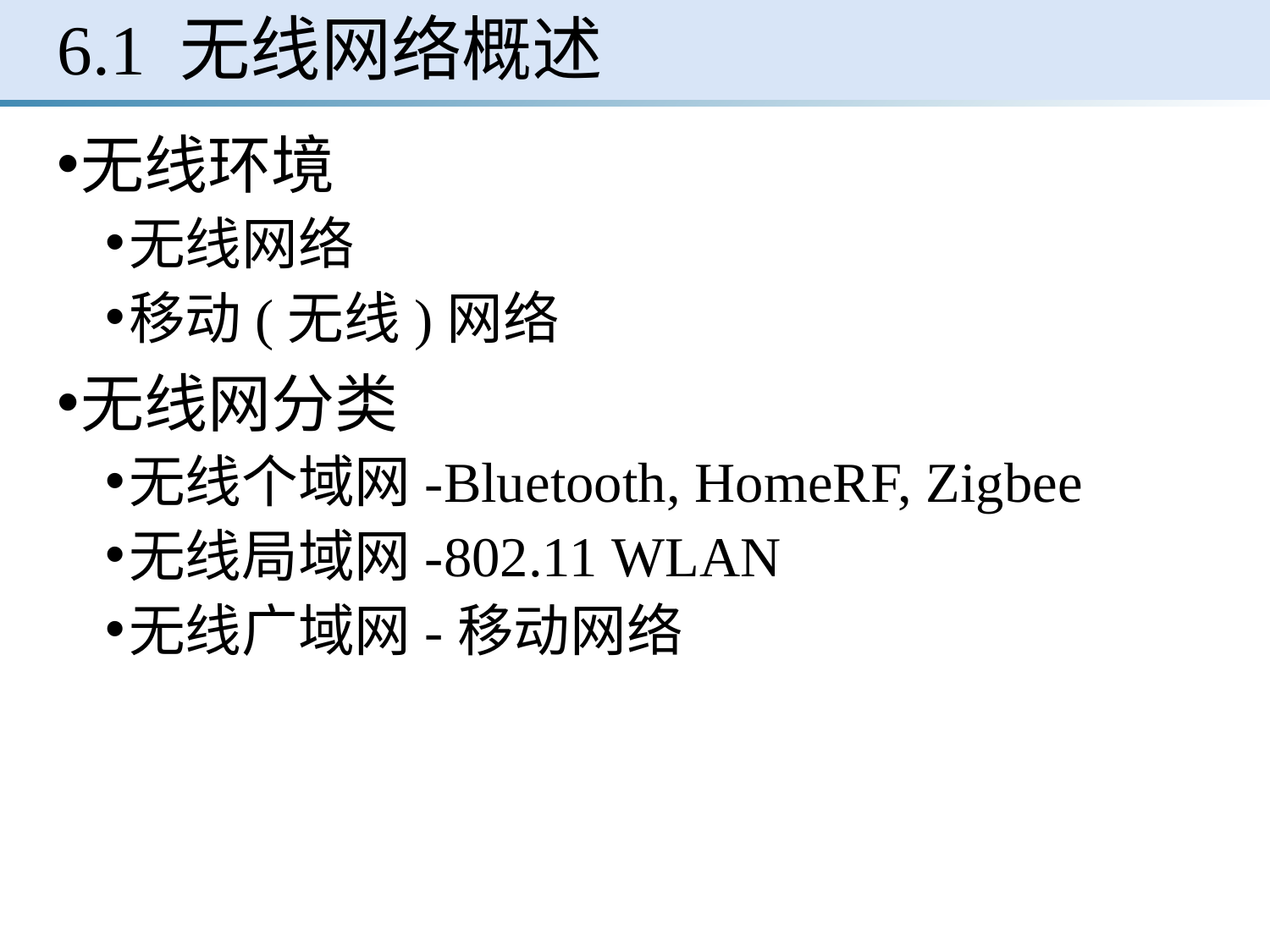

# 6.1 无线网络概述
无线环境
无线网络
移动(无线)网络
无线网分类
无线个域网-Bluetooth, HomeRF, Zigbee
无线局域网-802.11 WLAN
无线广域网-移动网络